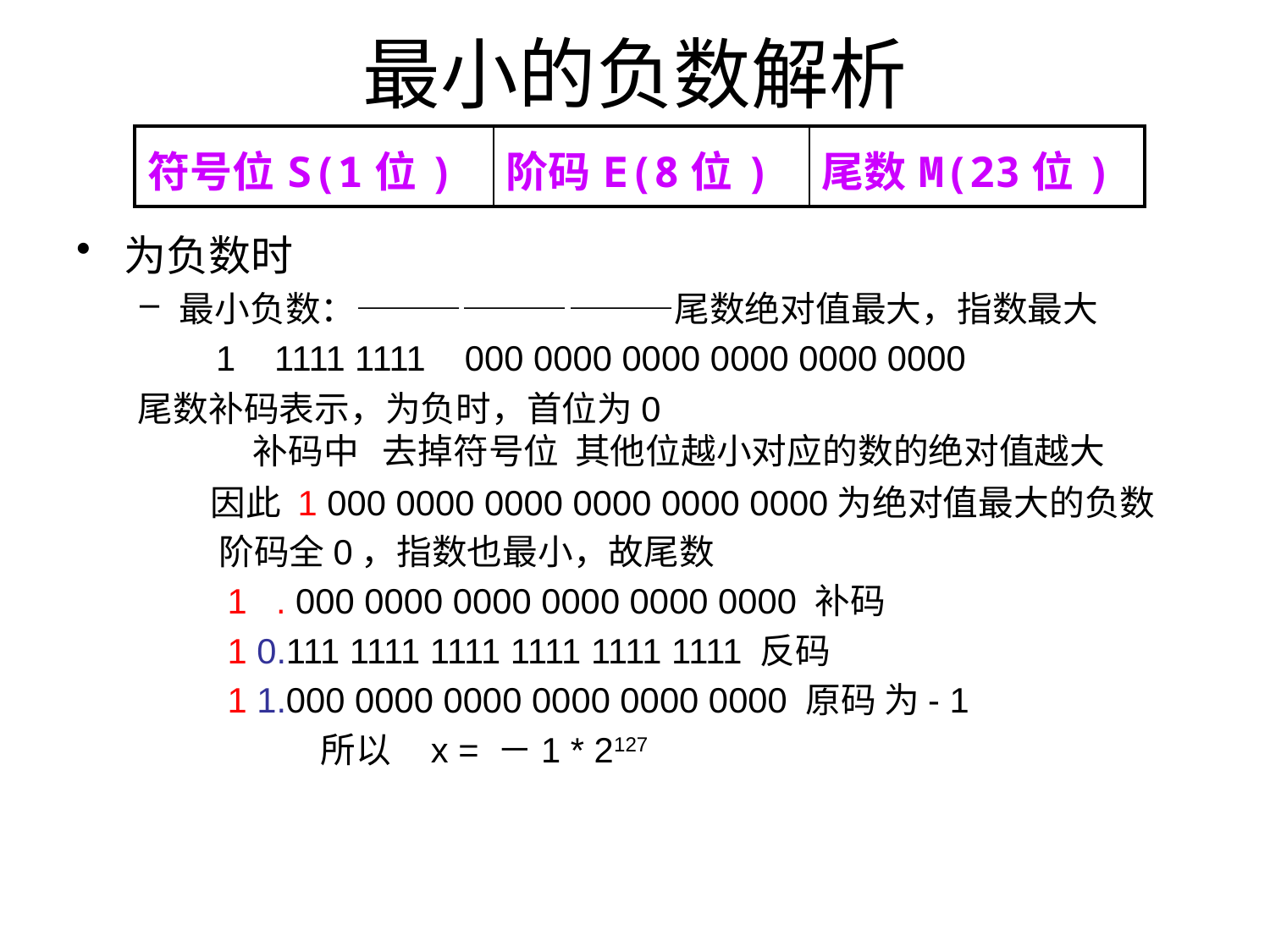

# 最小的负数解析
| 符号位S(1位) | 阶码E(8位) | 尾数M(23位) |
| --- | --- | --- |
为负数时
最小负数：—————————尾数绝对值最大，指数最大
        1    1111 1111    000 0000 0000 0000 0000 0000
尾数补码表示，为负时，首位为0
       补码中   去掉符号位  其他位越小对应的数的绝对值越大
        因此 1 000 0000 0000 0000 0000 0000为绝对值最大的负数
         阶码全0，指数也最小，故尾数
         1   . 000 0000 0000 0000 0000 0000 补码
         1 0.111 1111 1111 1111 1111 1111 反码
         1 1.000 0000 0000 0000 0000 0000 原码 为- 1
                      所以    x = －1 * 2127